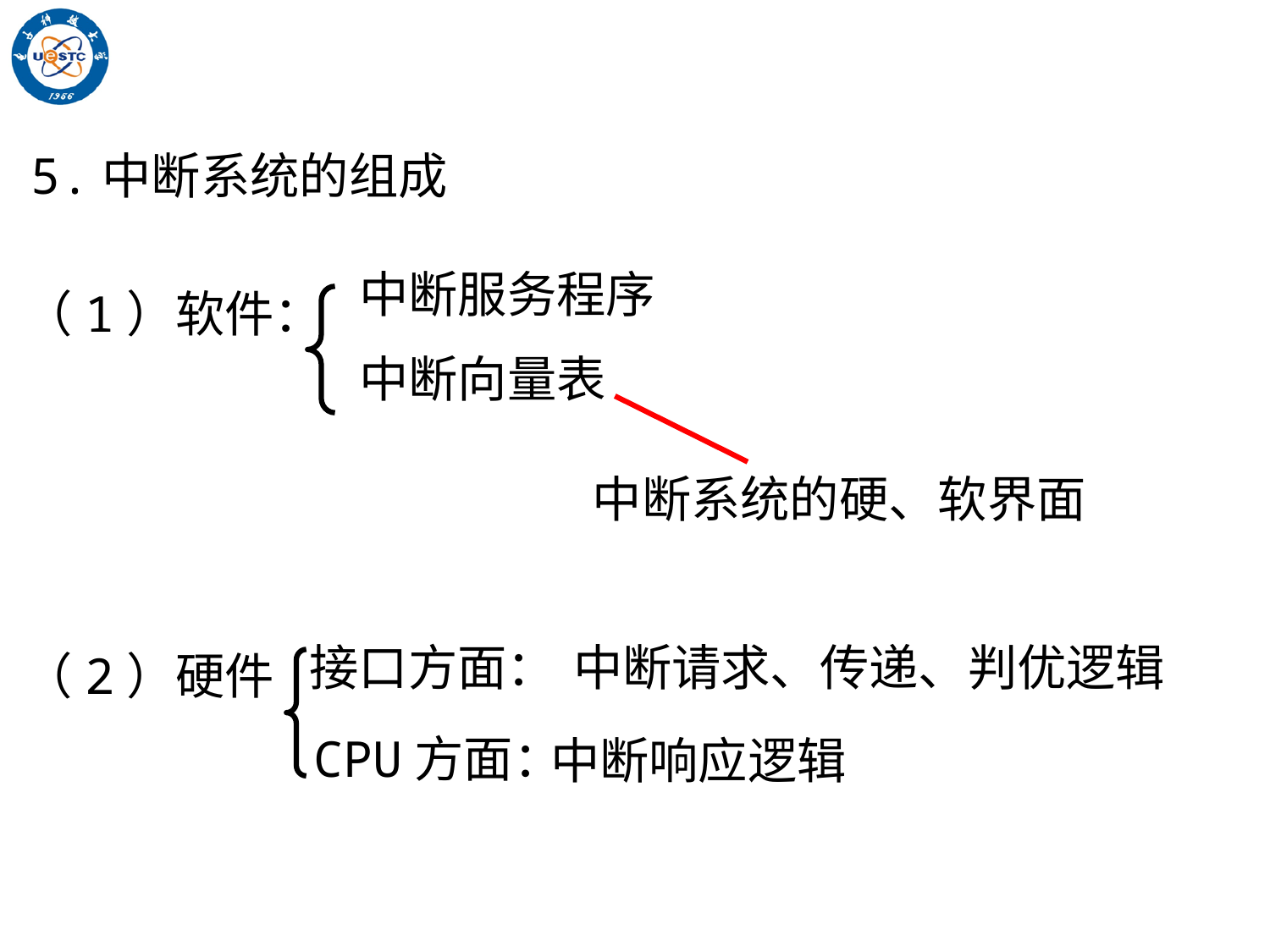

5.中断系统的组成
中断服务程序
中断向量表
（1）软件：

中断系统的硬、软界面
接口方面：
中断请求、传递、判优逻辑
（2）硬件

CPU方面：
中断响应逻辑